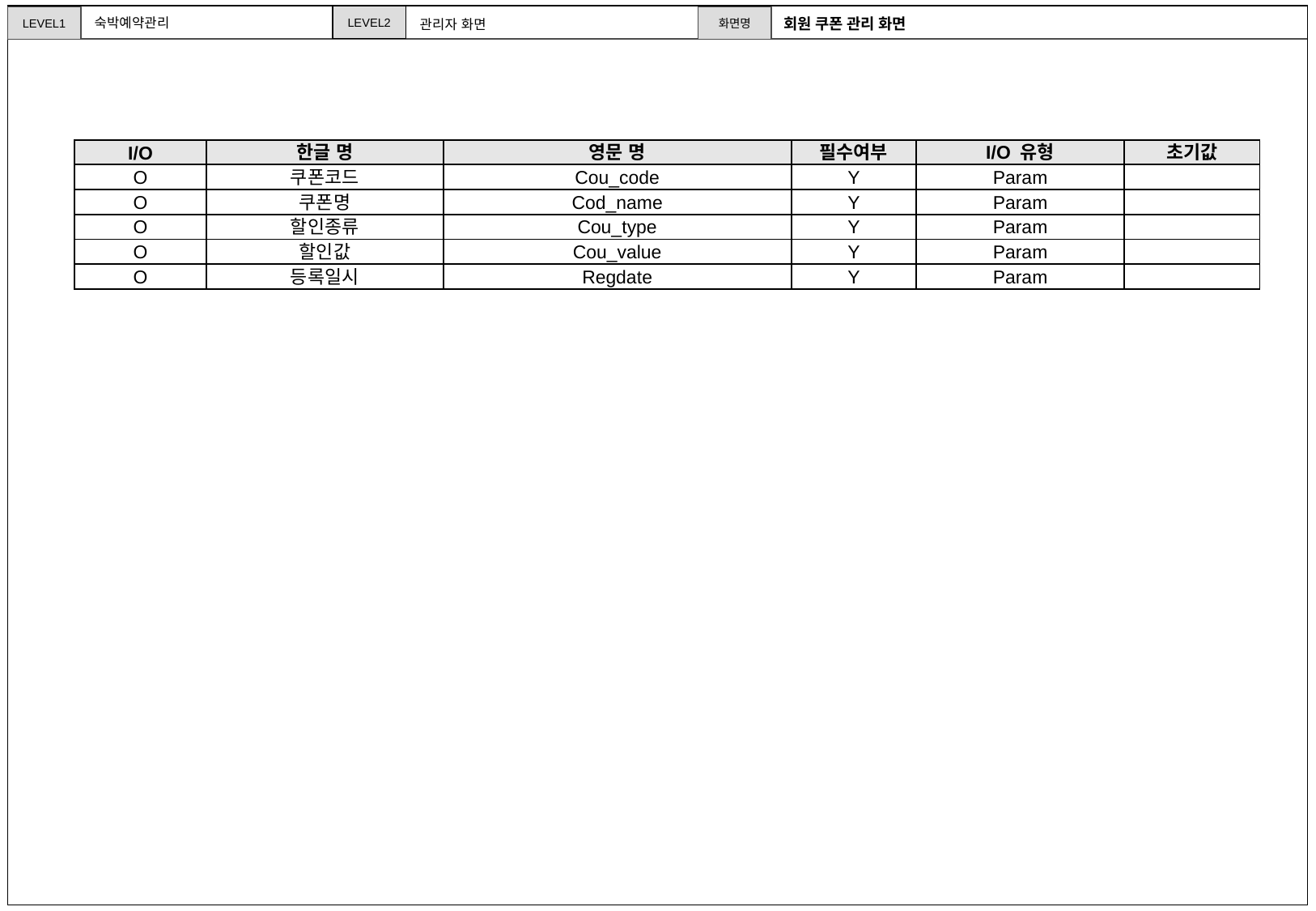

회원 쿠폰 관리 화면
숙박예약관리
관리자 화면
| I/O | 한글 명 | 영문 명 | 필수여부 | I/O 유형 | 초기값 |
| --- | --- | --- | --- | --- | --- |
| O | 쿠폰코드 | Cou\_code | Y | Param |  |
| O | 쿠폰명 | Cod\_name | Y | Param |  |
| O | 할인종류 | Cou\_type | Y | Param |  |
| O | 할인값 | Cou\_value | Y | Param |  |
| O | 등록일시 | Regdate | Y | Param |  |